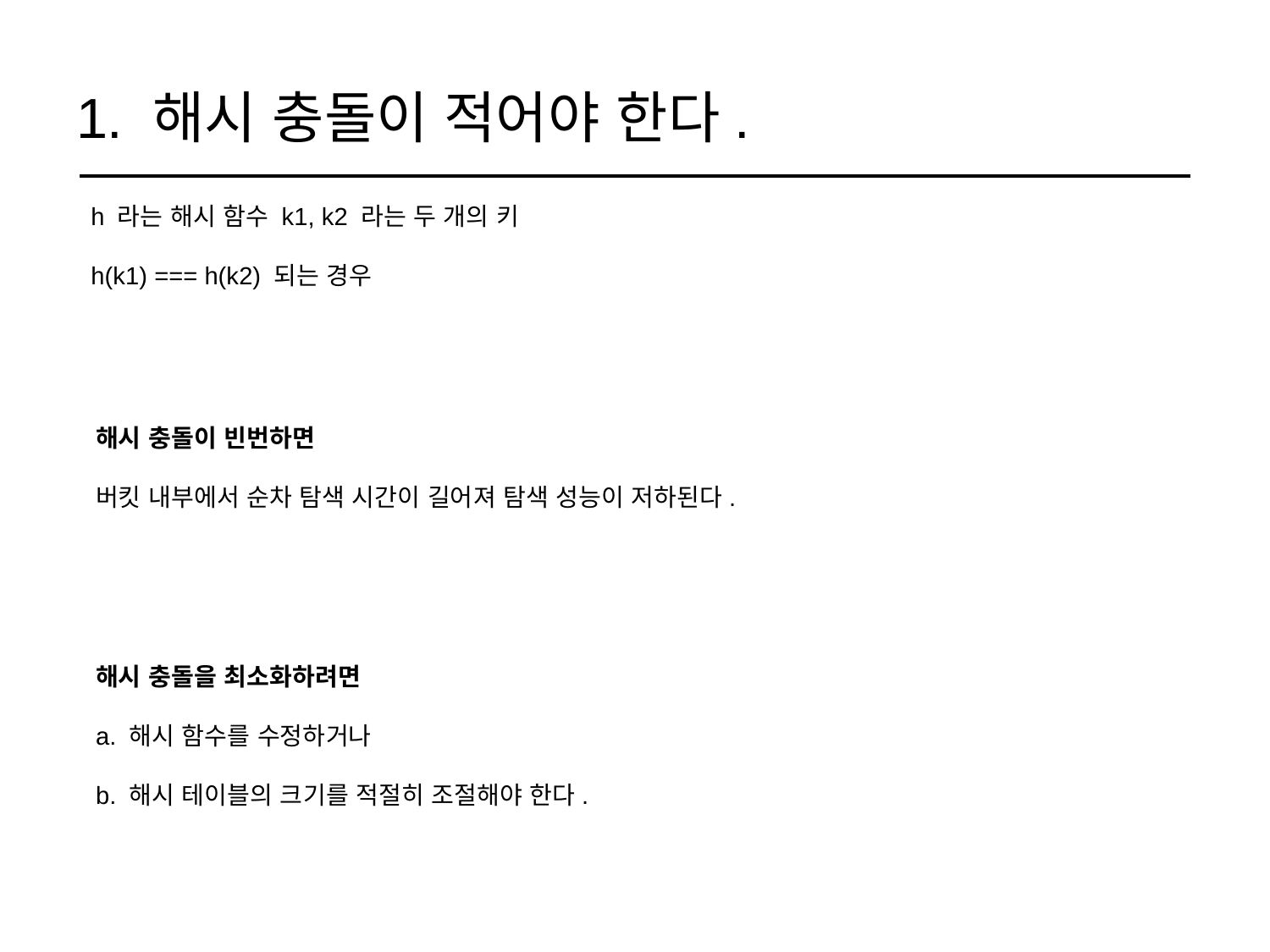

# 1. 해시 충돌이 적어야 한다.
h 라는 해시 함수 k1, k2 라는 두 개의 키
h(k1) === h(k2) 되는 경우
해시 충돌이 빈번하면
버킷 내부에서 순차 탐색 시간이 길어져 탐색 성능이 저하된다.
해시 충돌을 최소화하려면
a. 해시 함수를 수정하거나
b. 해시 테이블의 크기를 적절히 조절해야 한다.